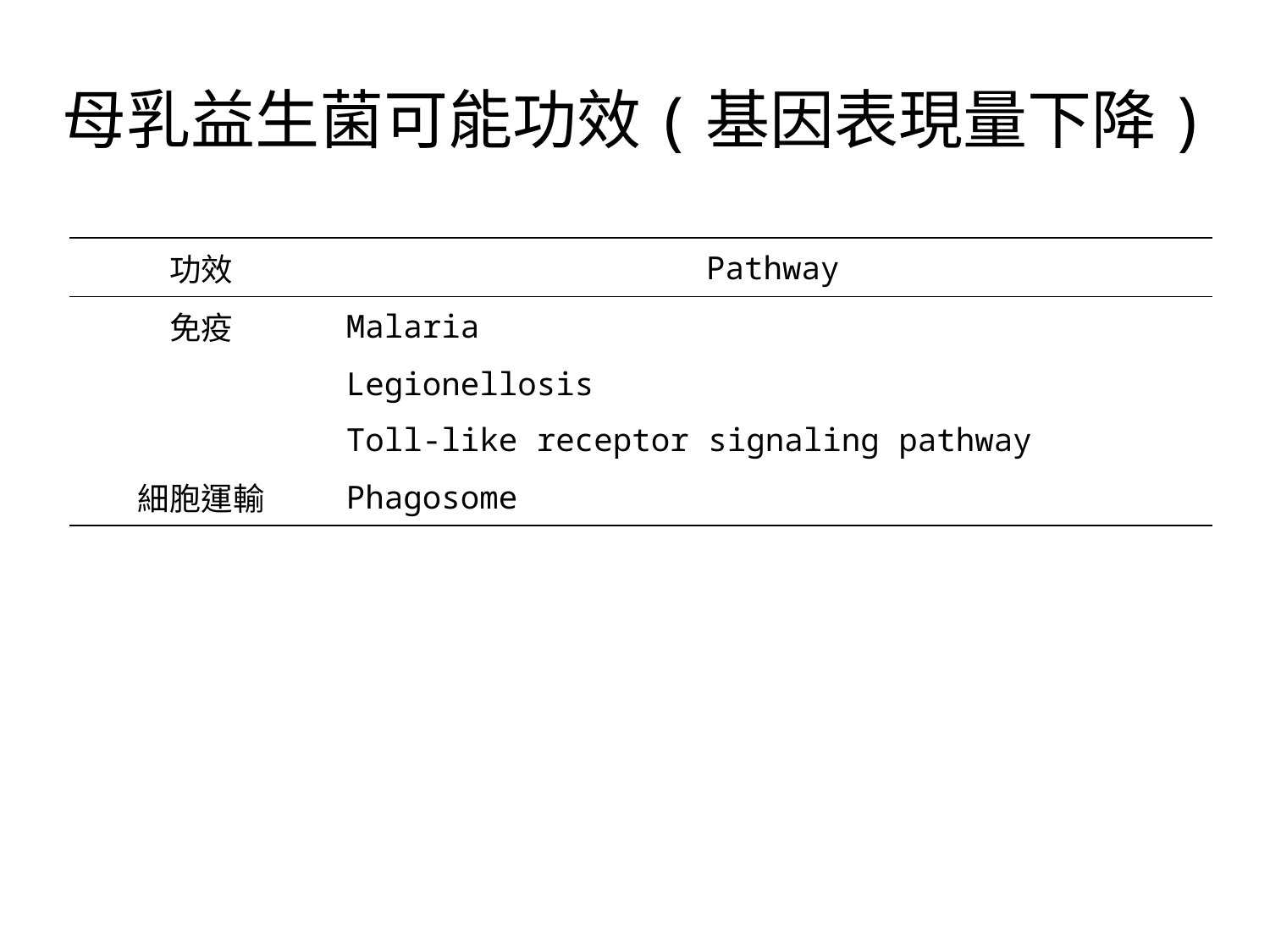

# 母乳益生菌可能功效(基因表現量下降)
| 功效 | Pathway |
| --- | --- |
| 免疫 | Malaria |
|  | Legionellosis |
|  | Toll-like receptor signaling pathway |
| 細胞運輸 | Phagosome |